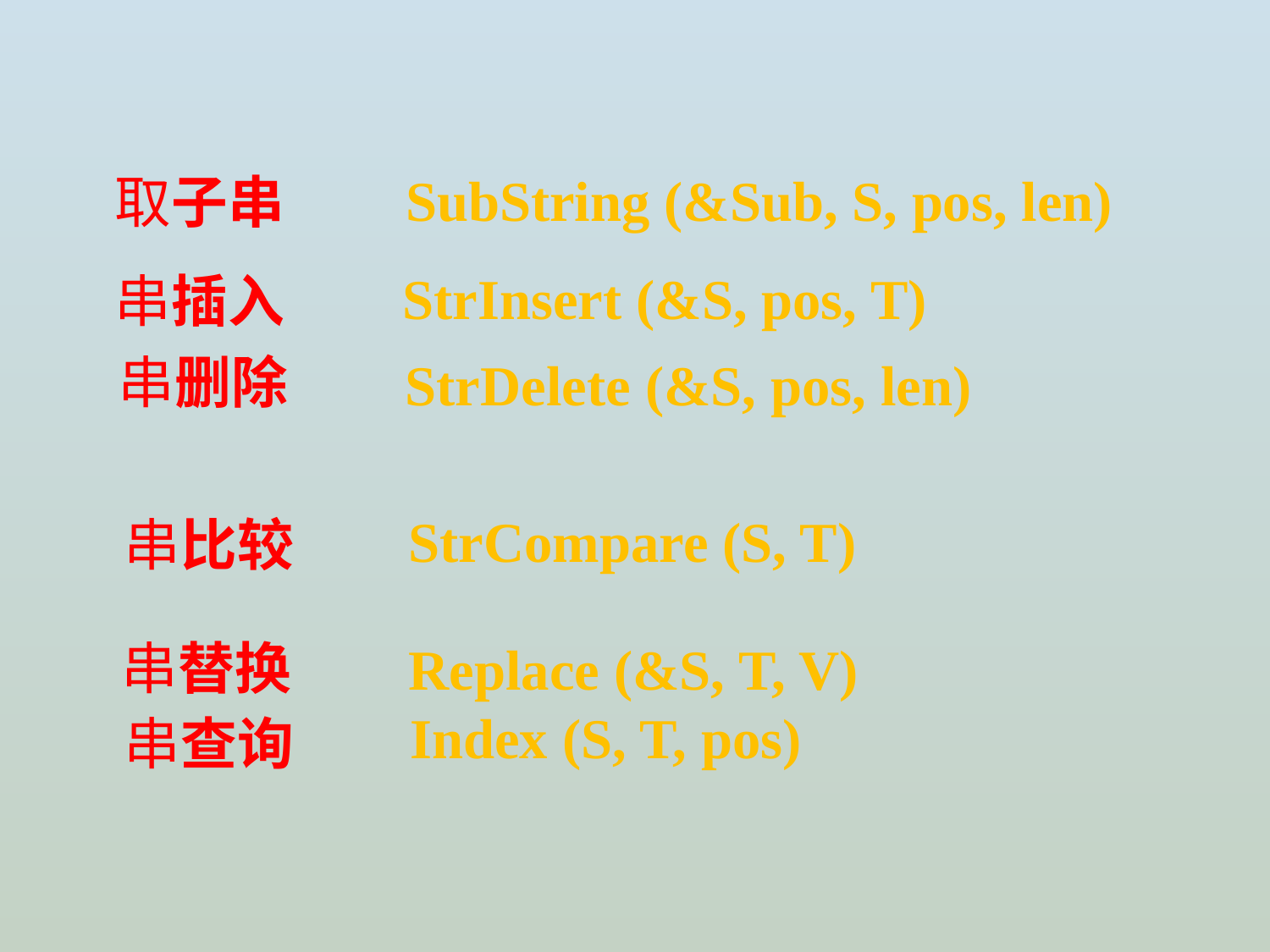

SubString (&Sub, S, pos, len)
取子串
StrInsert (&S, pos, T)
串插入
串删除
 StrDelete (&S, pos, len)
 StrCompare (S, T)
串比较
串替换
 Replace (&S, T, V)
 Index (S, T, pos)
串查询